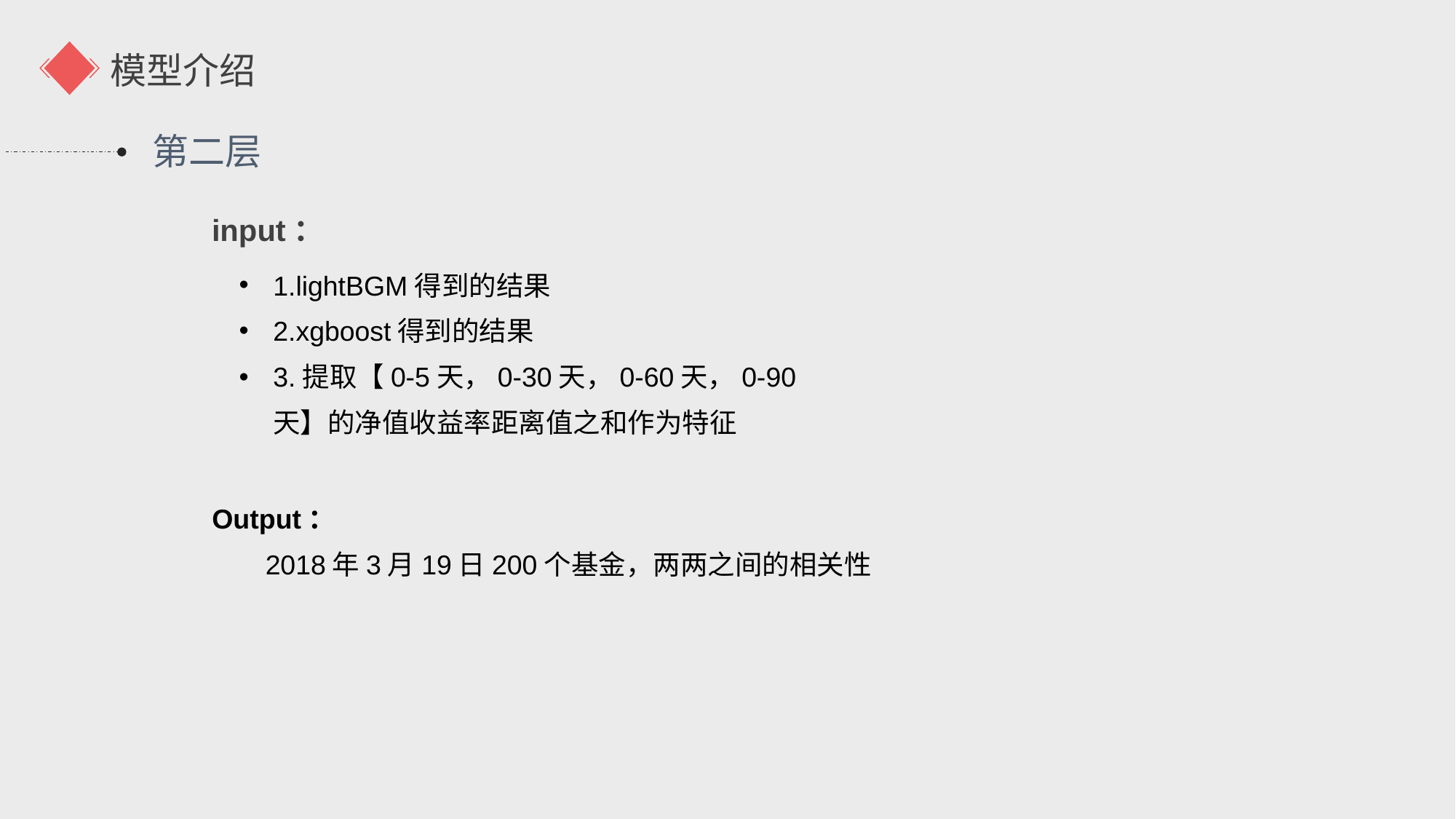

模型介绍
第二层
input：
1.lightBGM得到的结果
2.xgboost得到的结果
3.提取【0-5天，0-30天，0-60天，0-90天】的净值收益率距离值之和作为特征
Output：
       2018年3月19日200个基金，两两之间的相关性